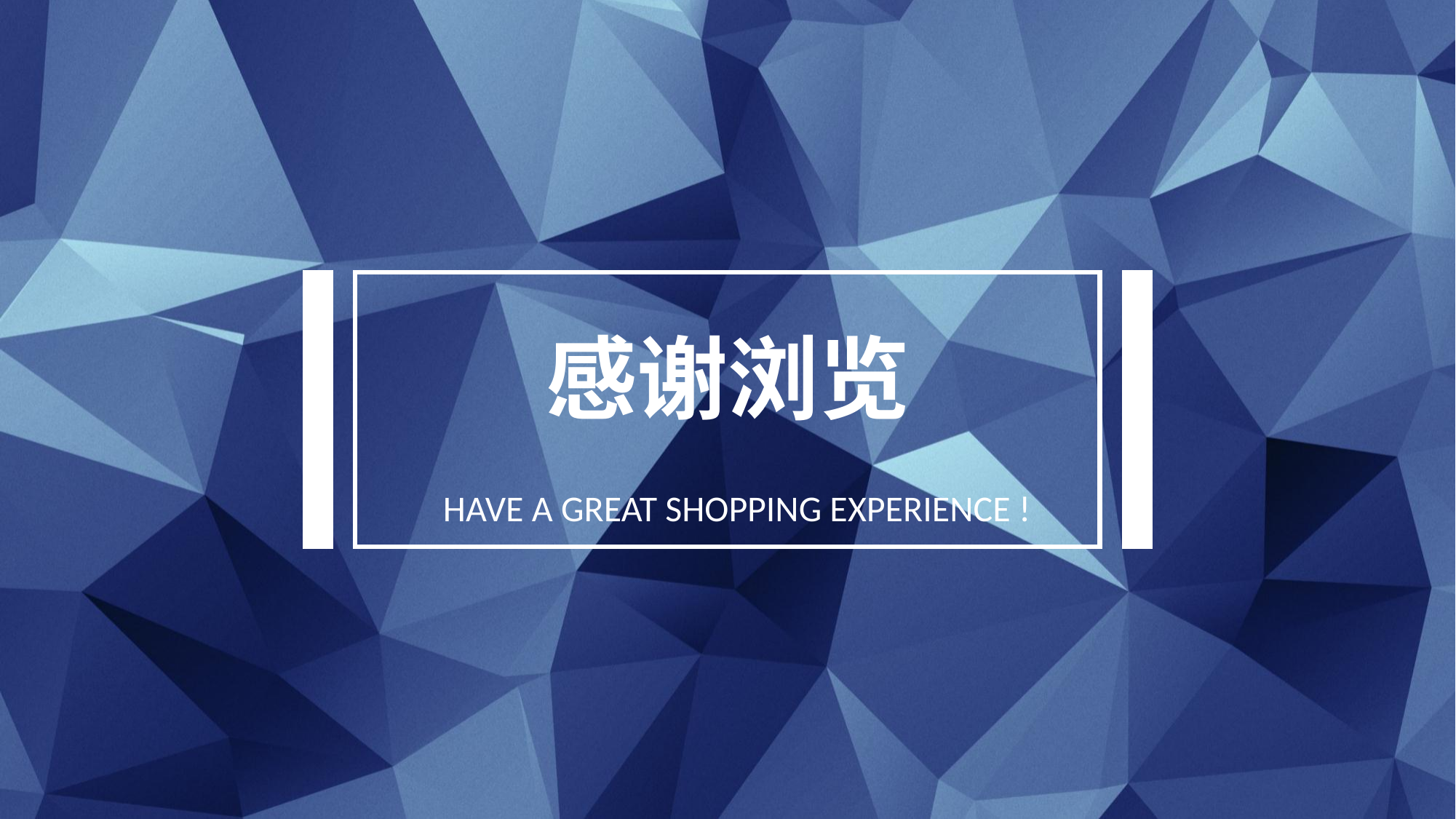

感谢浏览
HAVE A GREAT SHOPPING EXPERIENCE !